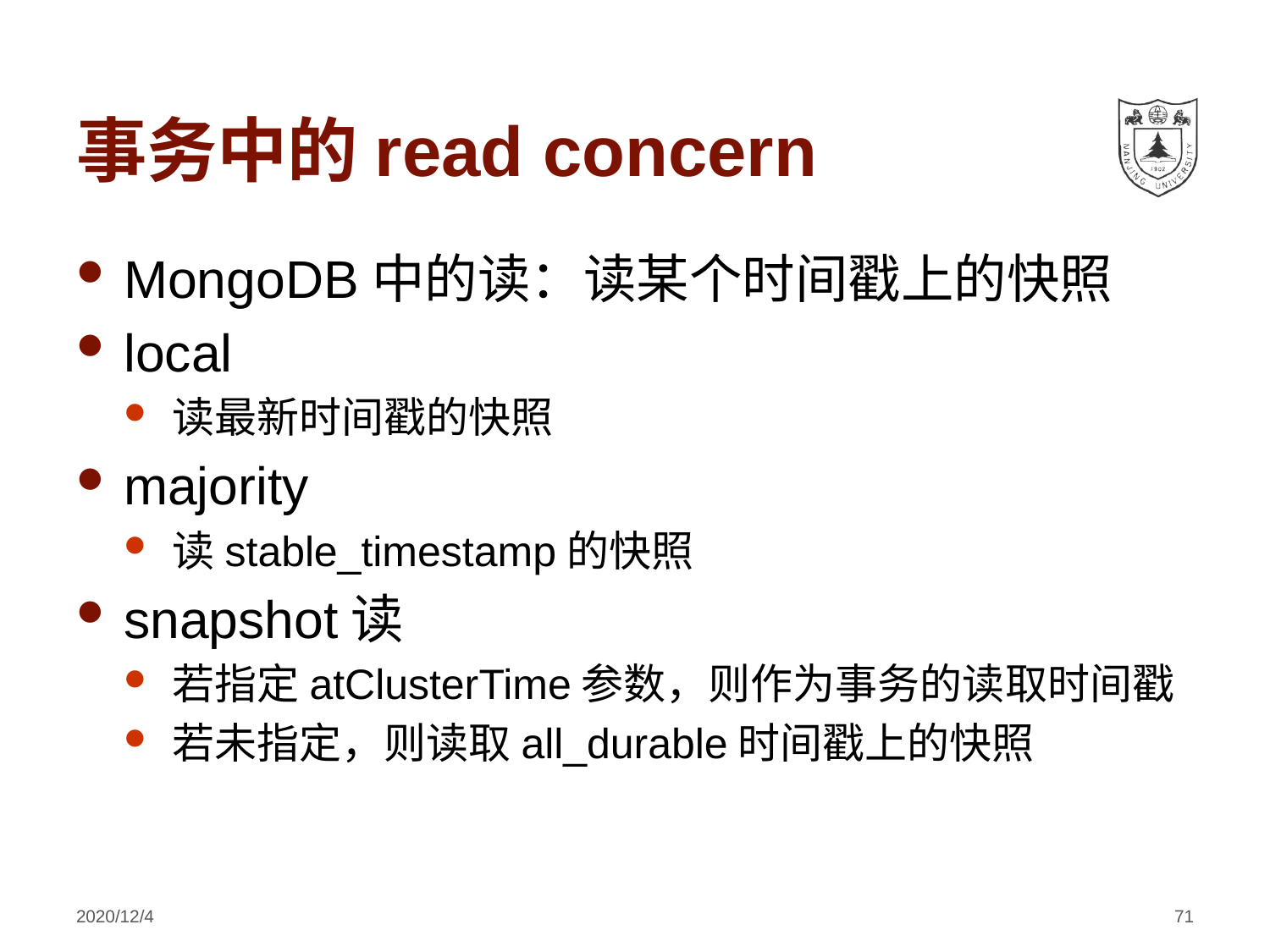

# 事务中的read concern
MongoDB中的读：读某个时间戳上的快照
local
读最新时间戳的快照
majority
读stable_timestamp的快照
snapshot读
若指定atClusterTime参数，则作为事务的读取时间戳
若未指定，则读取all_durable时间戳上的快照

2020/12/4

71